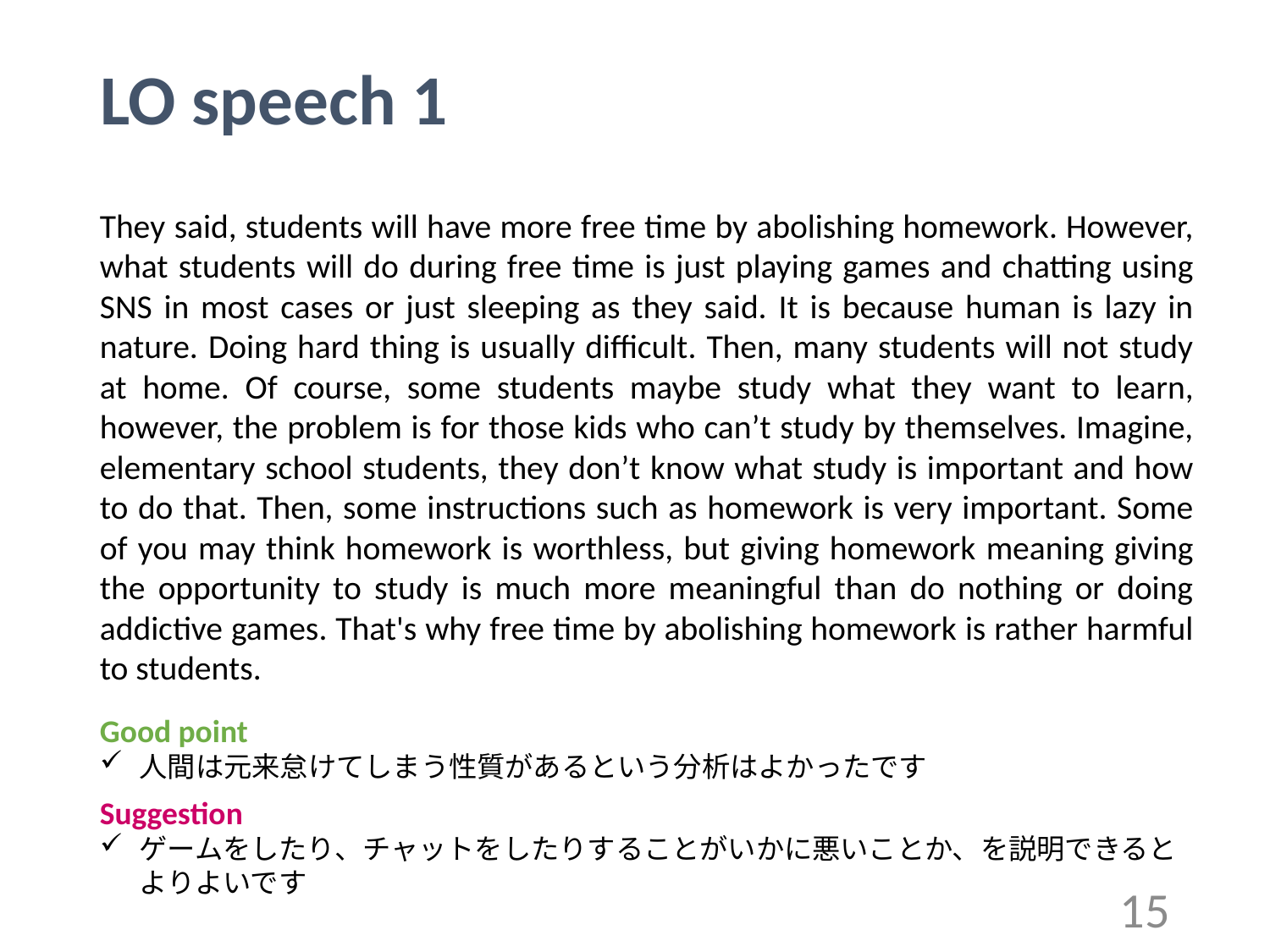

# LO speech 1
They said, students will have more free time by abolishing homework. However, what students will do during free time is just playing games and chatting using SNS in most cases or just sleeping as they said. It is because human is lazy in nature. Doing hard thing is usually difficult. Then, many students will not study at home. Of course, some students maybe study what they want to learn, however, the problem is for those kids who can’t study by themselves. Imagine, elementary school students, they don’t know what study is important and how to do that. Then, some instructions such as homework is very important. Some of you may think homework is worthless, but giving homework meaning giving the opportunity to study is much more meaningful than do nothing or doing addictive games. That's why free time by abolishing homework is rather harmful to students.
Good point
人間は元来怠けてしまう性質があるという分析はよかったです

Suggestion
ゲームをしたり、チャットをしたりすることがいかに悪いことか、を説明できるとよりよいです
15